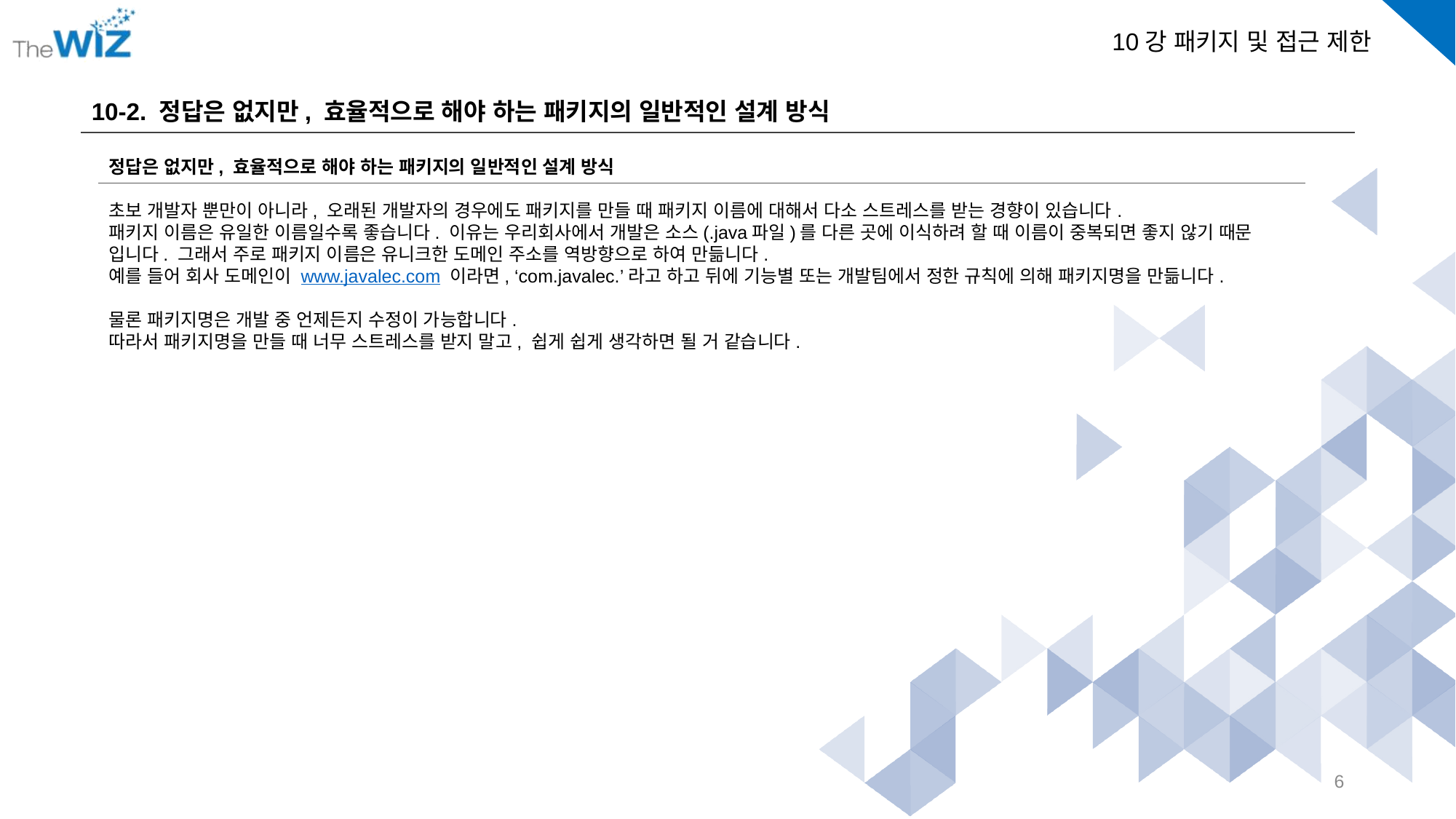

10-2. 정답은 없지만, 효율적으로 해야 하는 패키지의 일반적인 설계 방식
정답은 없지만, 효율적으로 해야 하는 패키지의 일반적인 설계 방식

초보 개발자 뿐만이 아니라, 오래된 개발자의 경우에도 패키지를 만들 때 패키지 이름에 대해서 다소 스트레스를 받는 경향이 있습니다.
패키지 이름은 유일한 이름일수록 좋습니다. 이유는 우리회사에서 개발은 소스(.java파일)를 다른 곳에 이식하려 할 때 이름이 중복되면 좋지 않기 때문 입니다. 그래서 주로 패키지 이름은 유니크한 도메인 주소를 역방향으로 하여 만듦니다.
예를 들어 회사 도메인이 www.javalec.com 이라면, ‘com.javalec.’라고 하고 뒤에 기능별 또는 개발팀에서 정한 규칙에 의해 패키지명을 만듦니다.

물론 패키지명은 개발 중 언제든지 수정이 가능합니다.
따라서 패키지명을 만들 때 너무 스트레스를 받지 말고, 쉽게 쉽게 생각하면 될 거 같습니다.
6